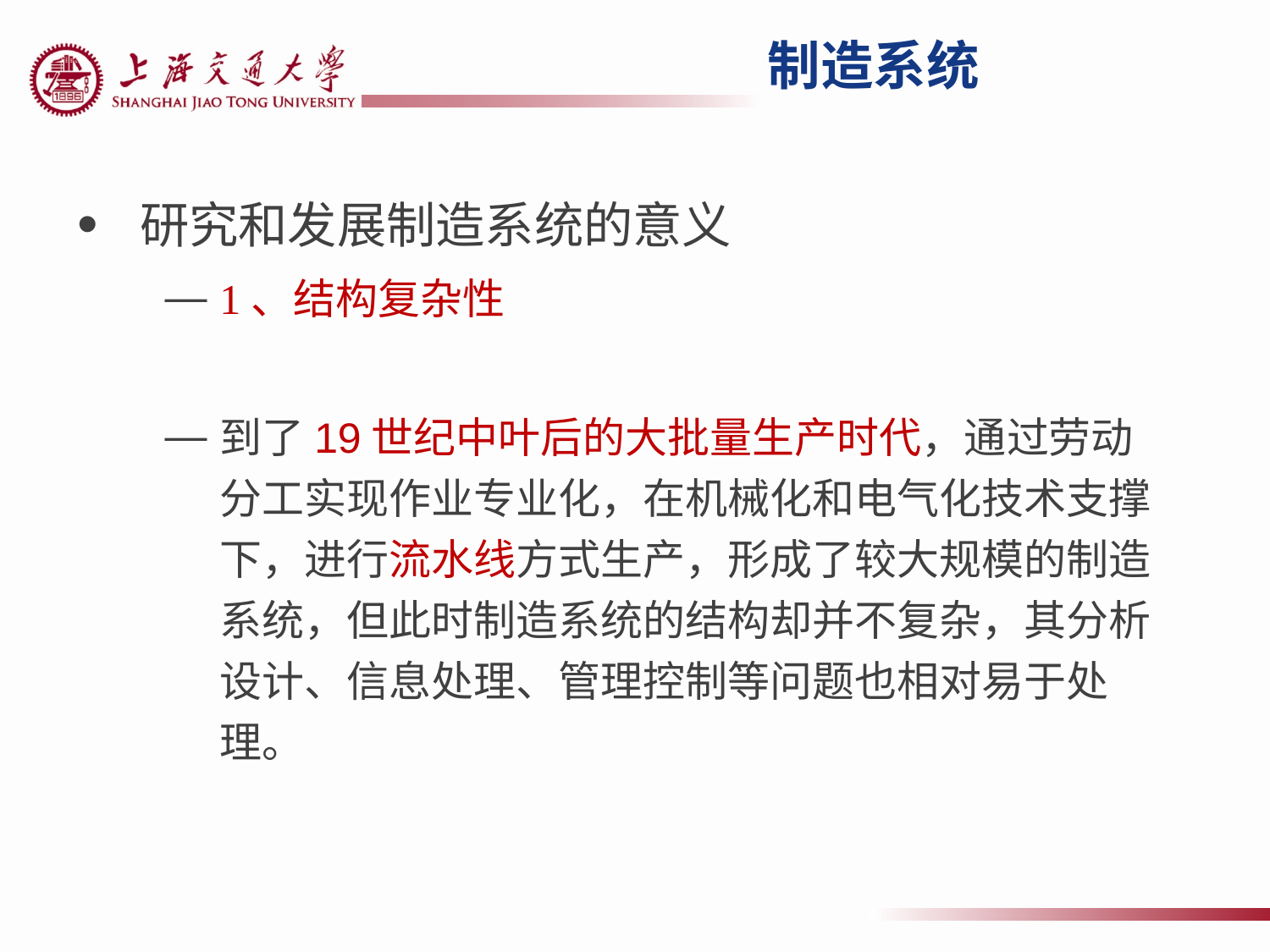

制造系统
研究和发展制造系统的意义
1、结构复杂性

到了19世纪中叶后的大批量生产时代，通过劳动分工实现作业专业化，在机械化和电气化技术支撑下，进行流水线方式生产，形成了较大规模的制造系统，但此时制造系统的结构却并不复杂，其分析设计、信息处理、管理控制等问题也相对易于处理。